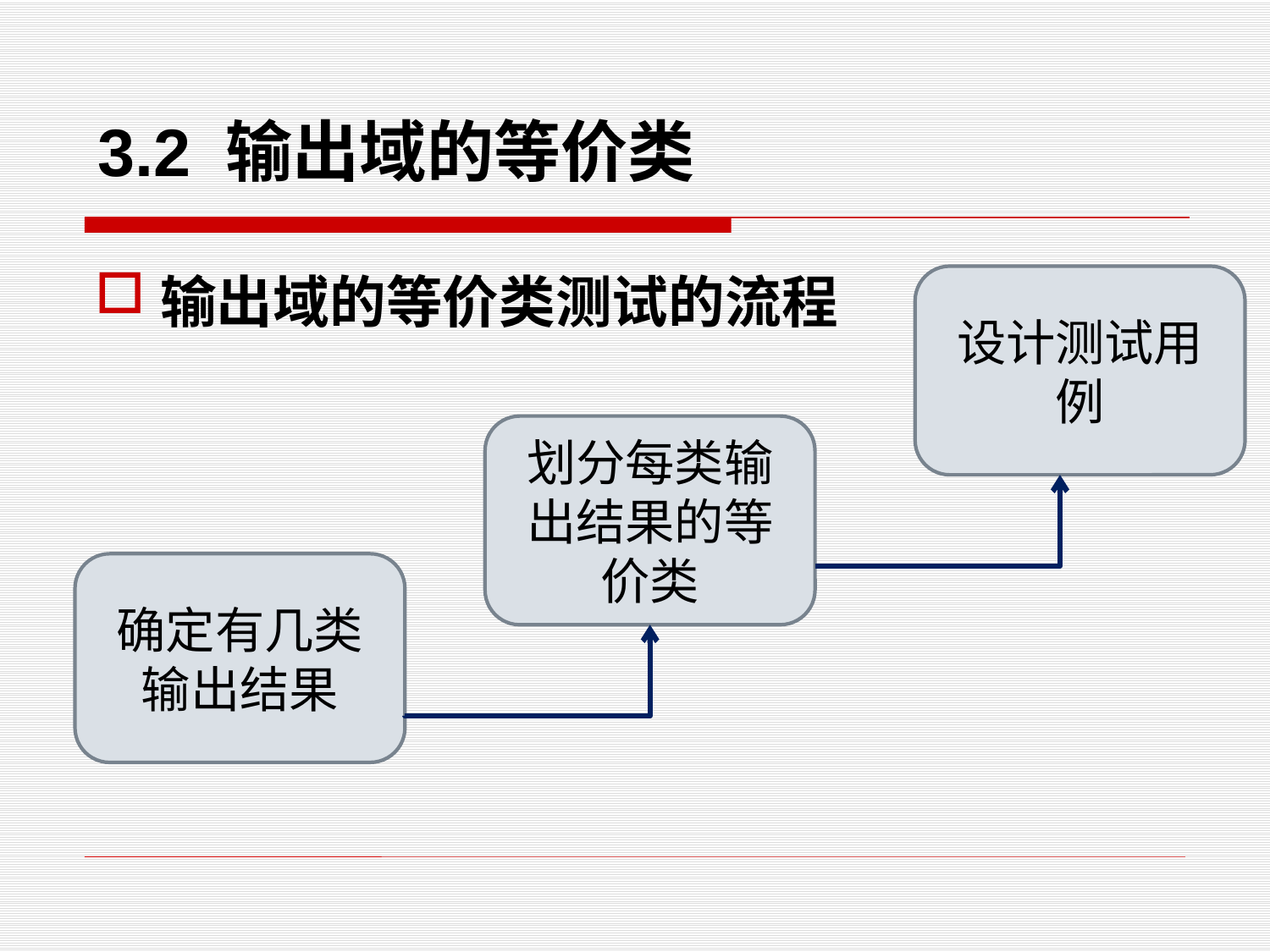

3.2 输出域的等价类
输出域的等价类测试的流程

设计测试用例
划分每类输出结果的等价类
确定有几类输出结果